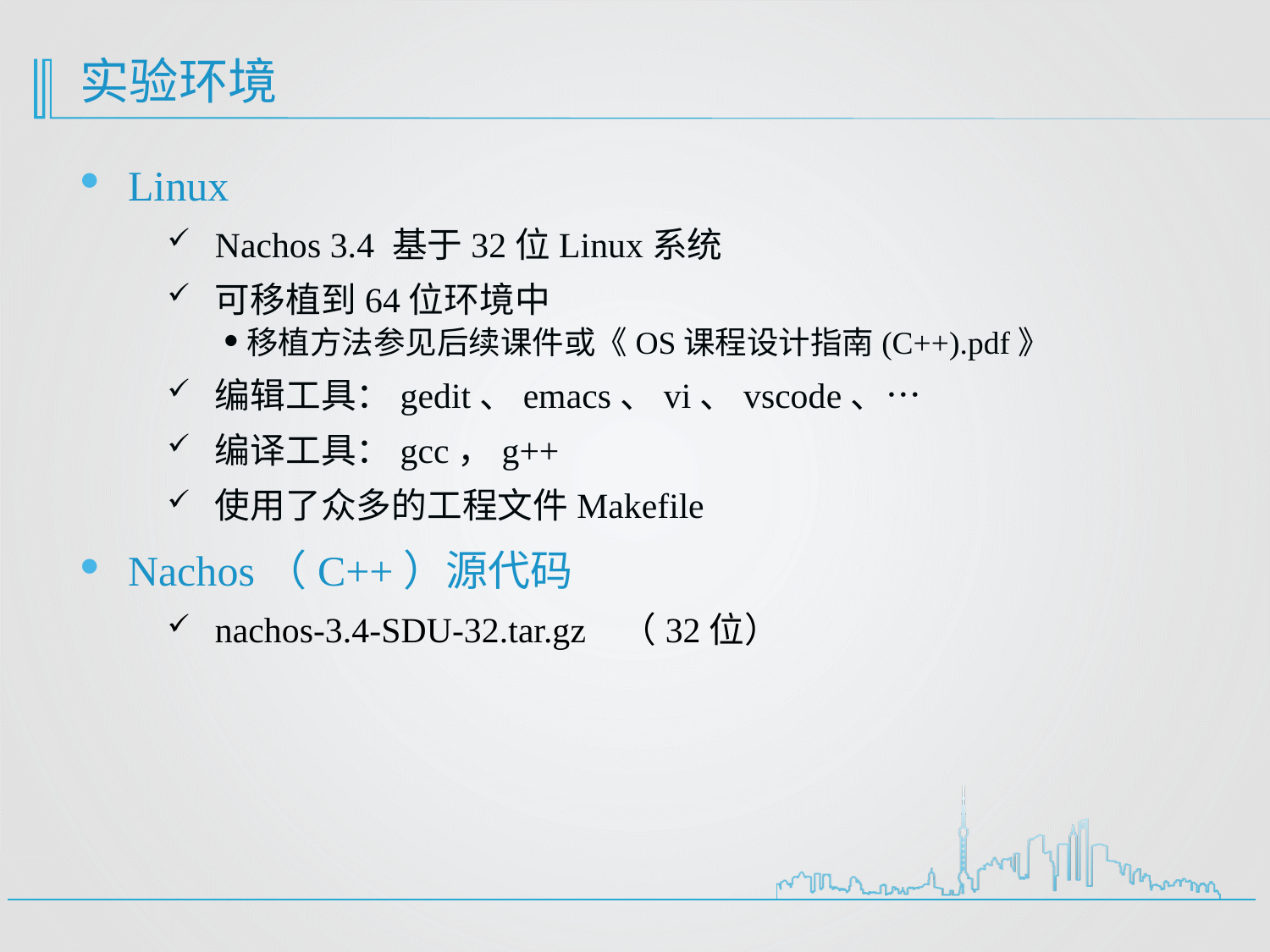

# 实验环境
Linux
Nachos 3.4 基于32位Linux系统
可移植到64位环境中
移植方法参见后续课件或《OS课程设计指南(C++).pdf》
编辑工具：gedit、emacs、vi、vscode、…
编译工具：gcc，g++
使用了众多的工程文件Makefile
Nachos（C++）源代码
nachos-3.4-SDU-32.tar.gz   （32位）